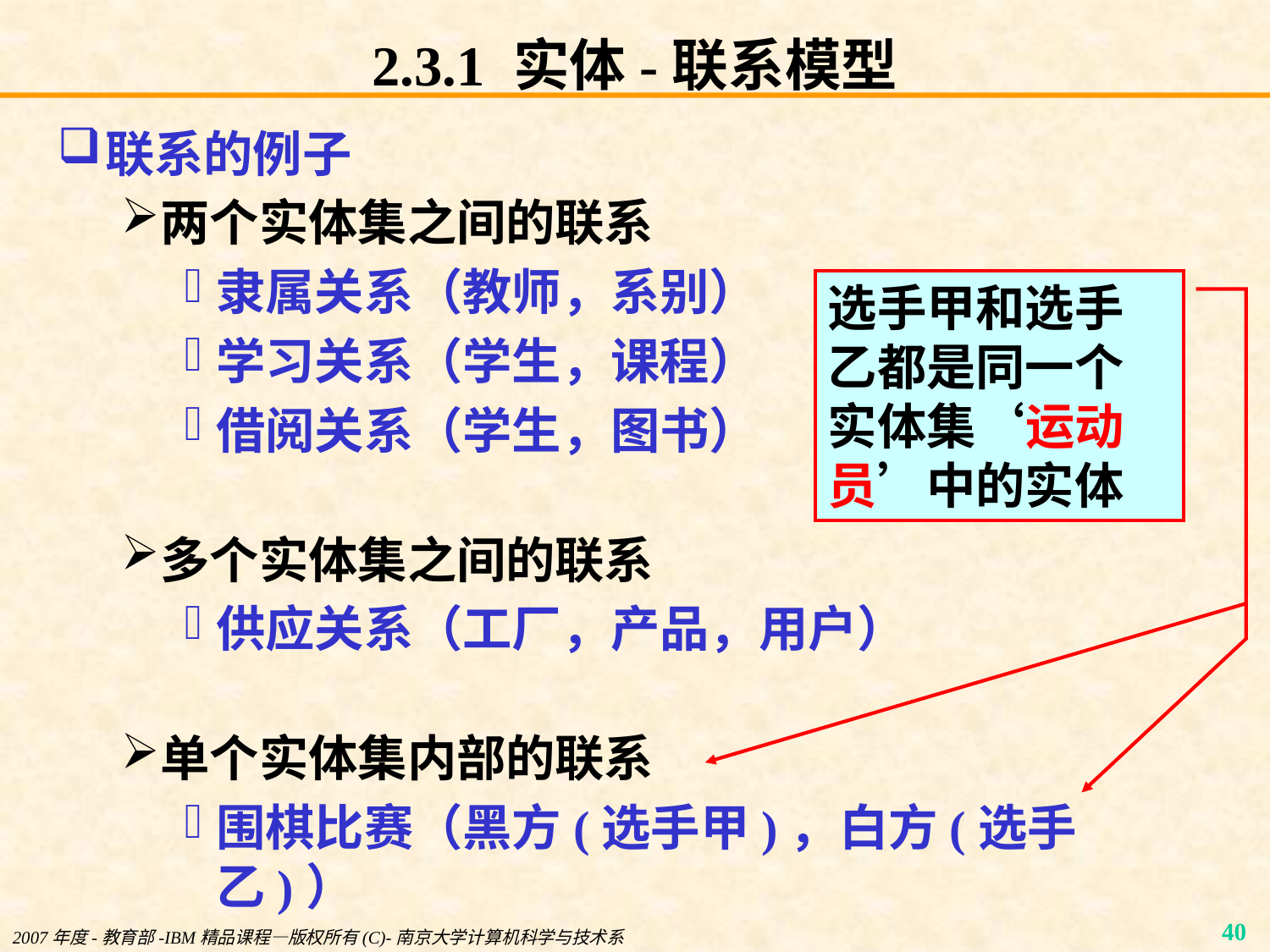

# 2.3.1 实体-联系模型
联系的例子
两个实体集之间的联系
隶属关系（教师，系别）
学习关系（学生，课程）
借阅关系（学生，图书）

多个实体集之间的联系
供应关系（工厂，产品，用户）

单个实体集内部的联系
围棋比赛（黑方(选手甲)，白方(选手乙)）
选手甲和选手乙都是同一个实体集‘运动员’中的实体

40
2007年度-教育部-IBM精品课程—版权所有(C)-南京大学计算机科学与技术系